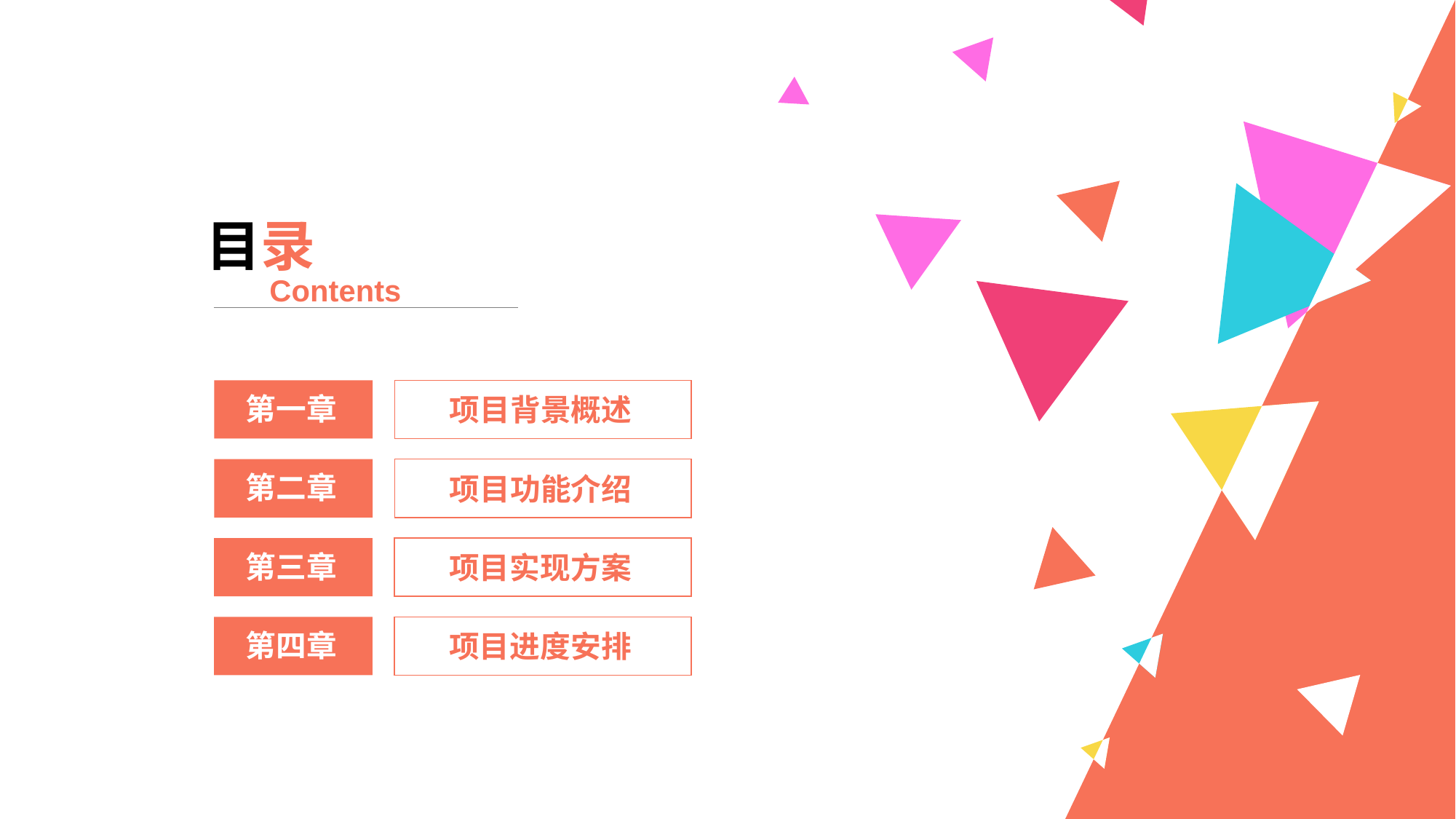

目录
Contents

第一章
项目背景概述

第二章
项目功能介绍

第三章
项目实现方案

第四章
项目进度安排